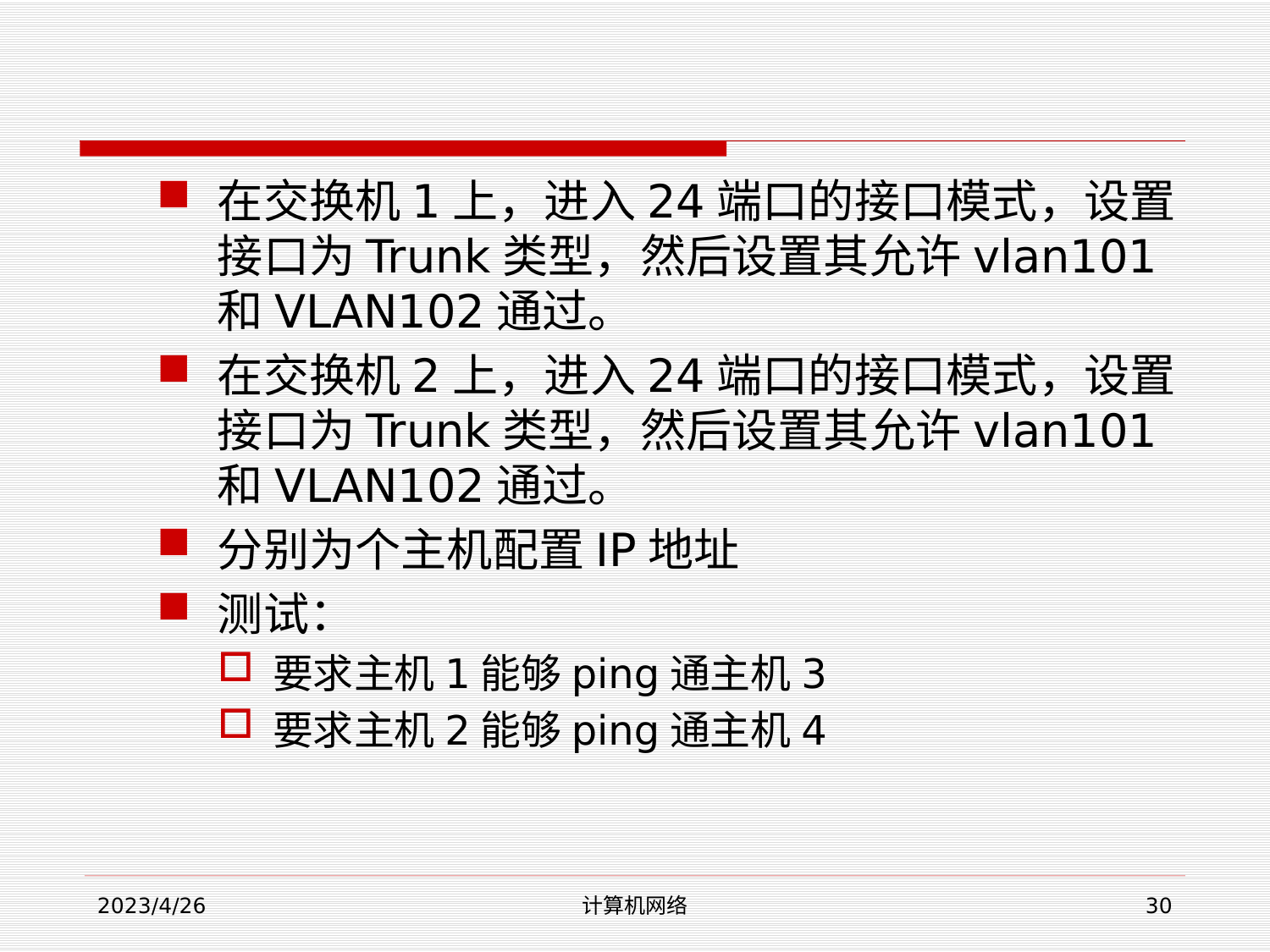

#
在交换机1上，进入24端口的接口模式，设置接口为Trunk类型，然后设置其允许vlan101和VLAN102通过。
在交换机2上，进入24端口的接口模式，设置接口为Trunk类型，然后设置其允许vlan101和VLAN102通过。
分别为个主机配置IP地址
测试：
要求主机1能够ping通主机3
要求主机2能够ping通主机4
2023/4/26
计算机网络
30